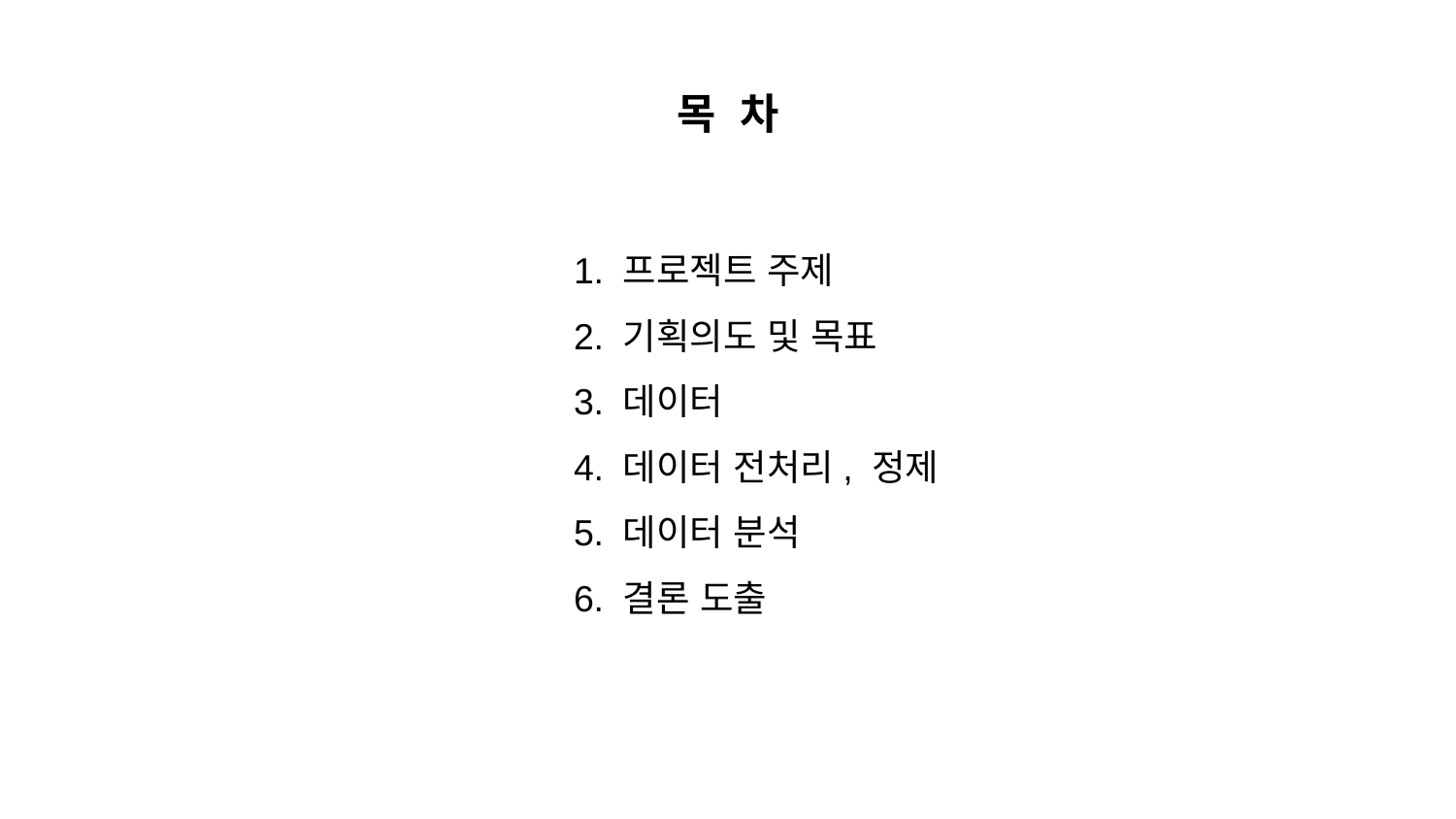

# 목  차
1. 프로젝트 주제
2. 기획의도 및 목표
3. 데이터
4. 데이터 전처리, 정제
5. 데이터 분석
6. 결론 도출